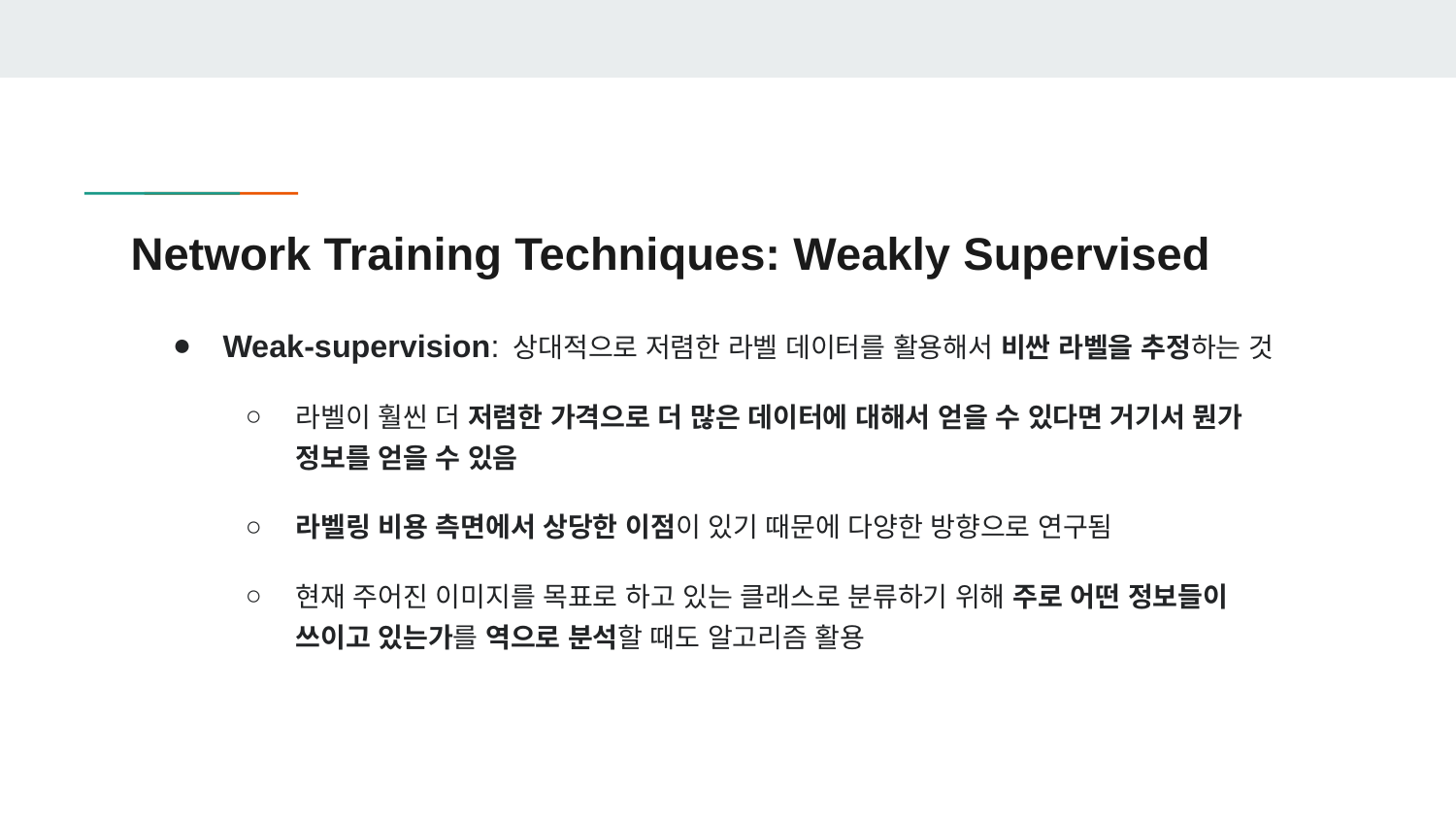

# Network Training Techniques: Weakly Supervised

Weak-supervision: 상대적으로 저렴한 라벨 데이터를 활용해서 비싼 라벨을 추정하는 것
라벨이 훨씬 더 저렴한 가격으로 더 많은 데이터에 대해서 얻을 수 있다면 거기서 뭔가 정보를 얻을 수 있음
라벨링 비용 측면에서 상당한 이점이 있기 때문에 다양한 방향으로 연구됨
현재 주어진 이미지를 목표로 하고 있는 클래스로 분류하기 위해 주로 어떤 정보들이 쓰이고 있는가를 역으로 분석할 때도 알고리즘 활용